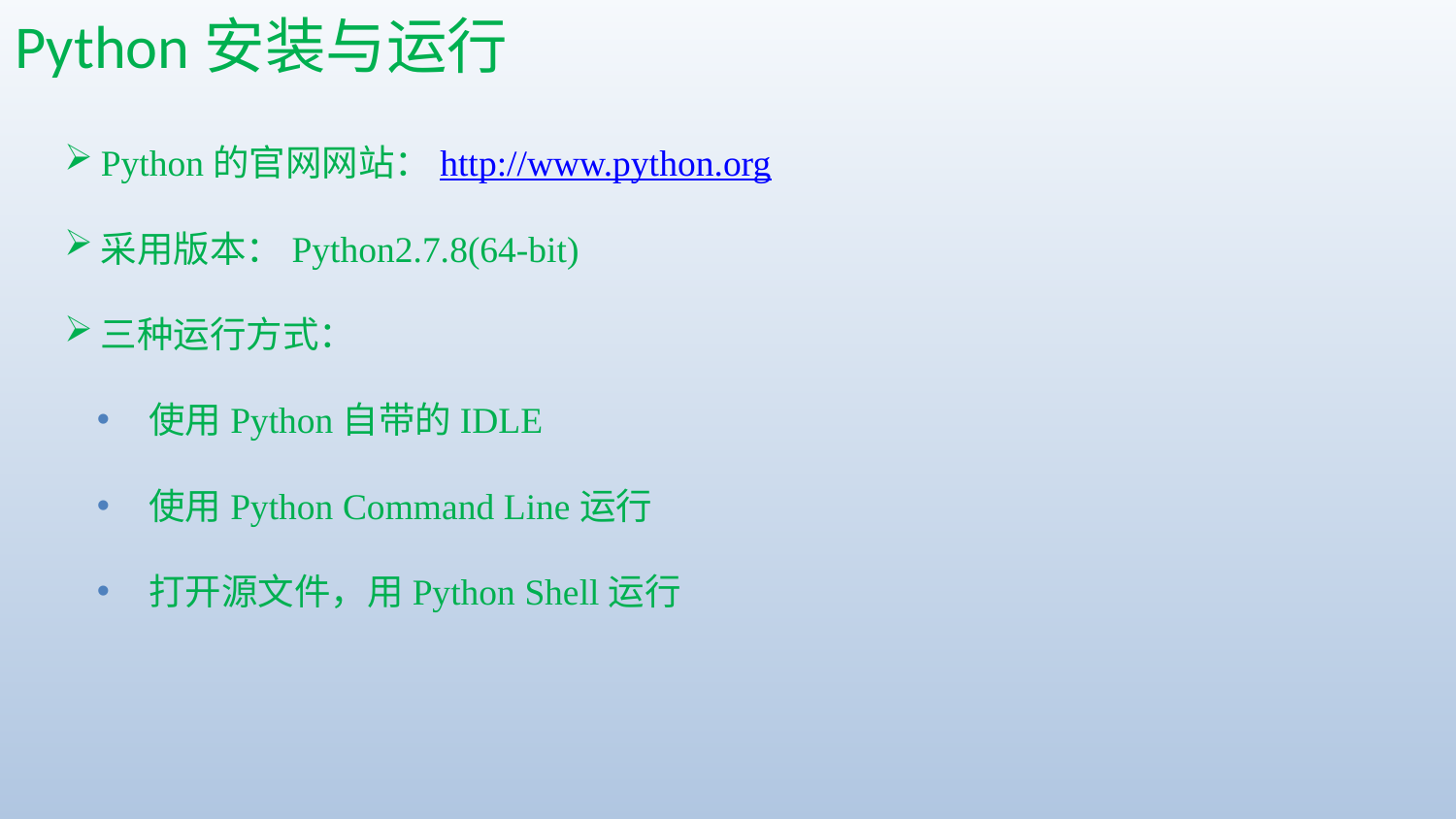

# Python安装与运行
Python的官网网站：http://www.python.org
采用版本：Python2.7.8(64-bit)
三种运行方式：
使用Python自带的IDLE
使用Python Command Line运行
打开源文件，用Python Shell运行